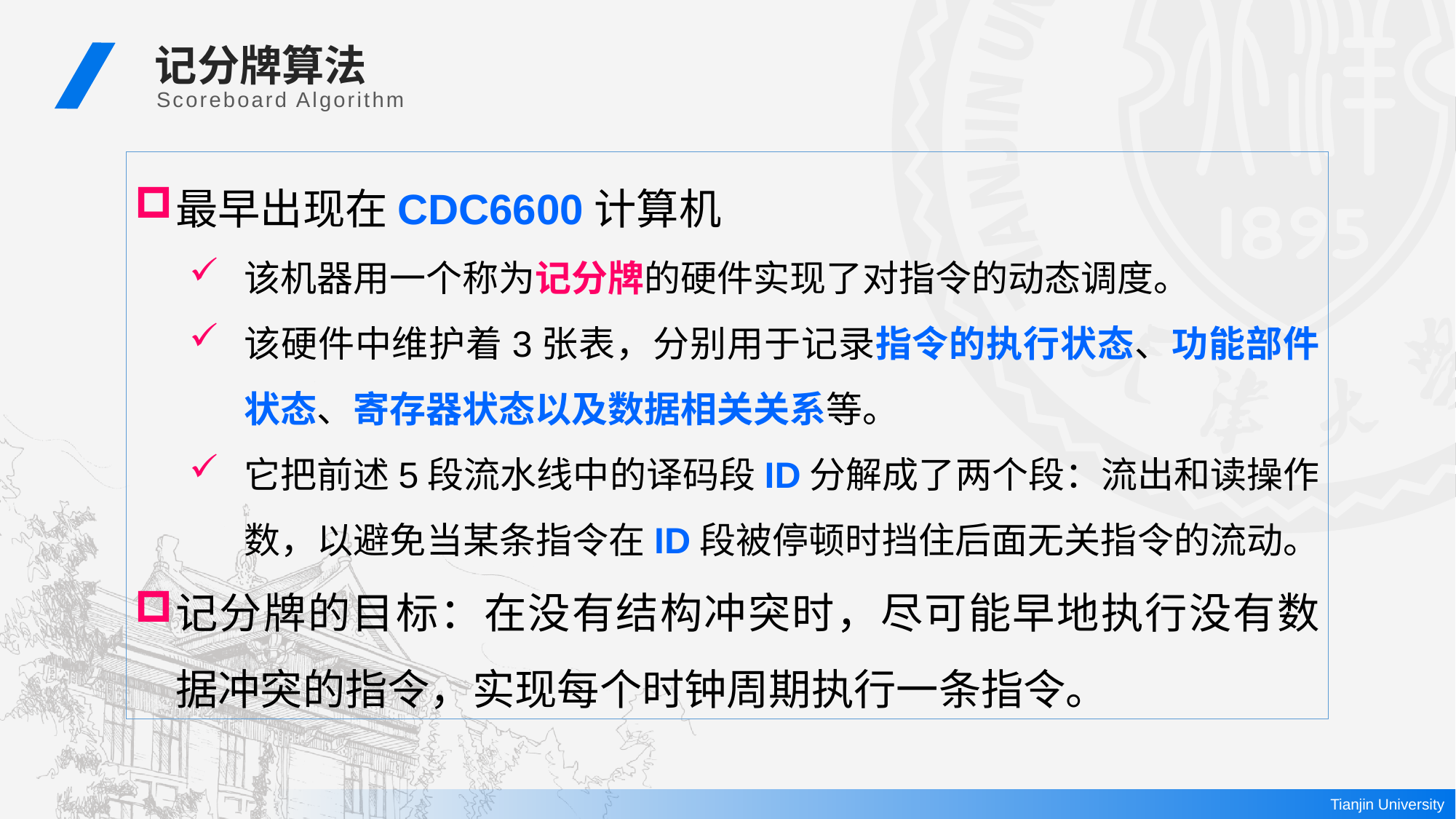

记分牌算法
Scoreboard Algorithm
最早出现在CDC6600计算机
该机器用一个称为记分牌的硬件实现了对指令的动态调度。
该硬件中维护着3张表，分别用于记录指令的执行状态、功能部件状态、寄存器状态以及数据相关关系等。
它把前述5段流水线中的译码段ID分解成了两个段：流出和读操作数，以避免当某条指令在ID段被停顿时挡住后面无关指令的流动。
记分牌的目标：在没有结构冲突时，尽可能早地执行没有数据冲突的指令，实现每个时钟周期执行一条指令。